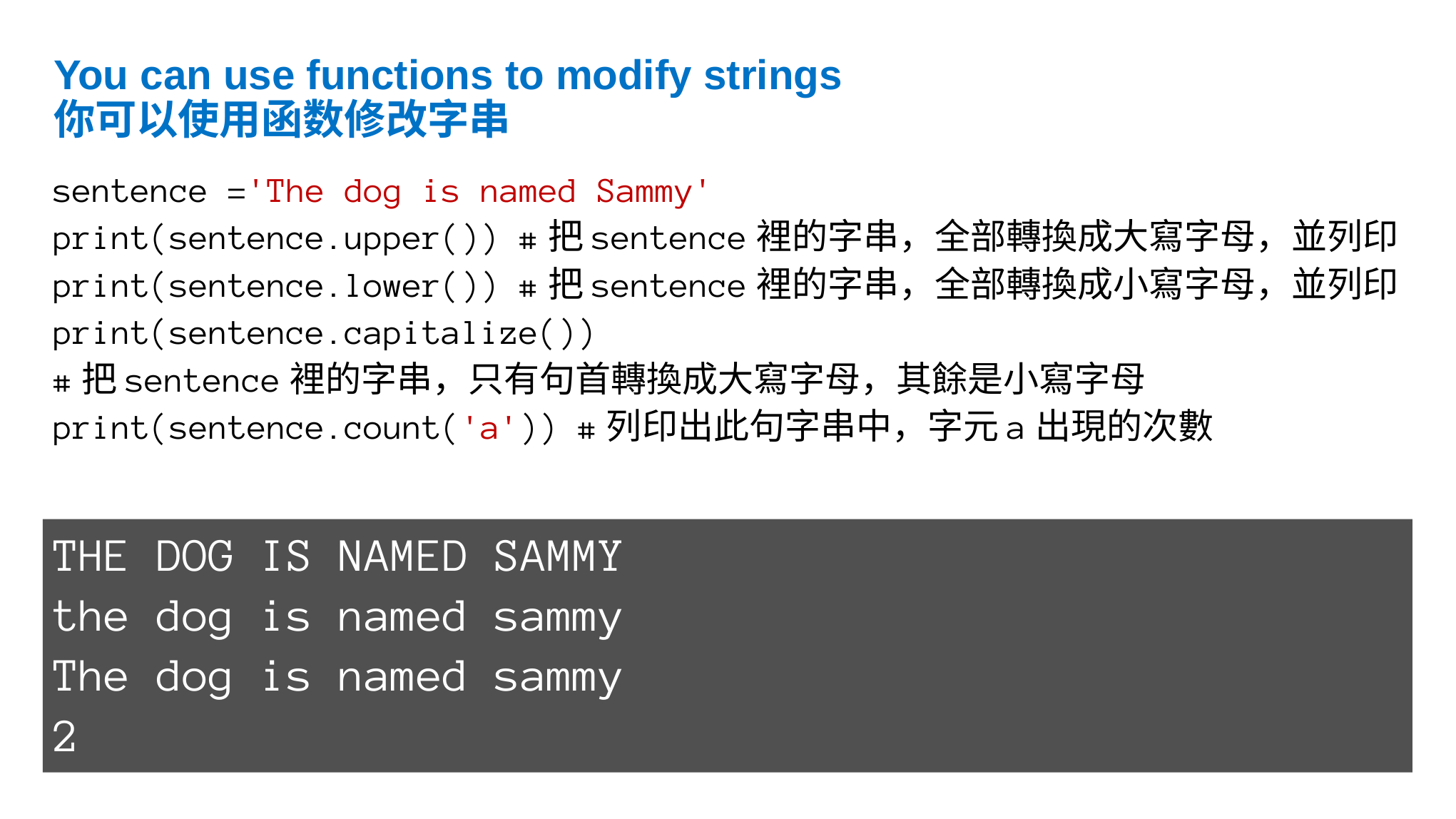

# You can use functions to modify strings 你可以使用函数修改字串
sentence ='The dog is named Sammy'
print(sentence.upper()) #把sentence裡的字串，全部轉換成大寫字母，並列印
print(sentence.lower()) #把sentence裡的字串，全部轉換成小寫字母，並列印
print(sentence.capitalize())
#把sentence裡的字串，只有句首轉換成大寫字母，其餘是小寫字母
print(sentence.count('a')) #列印出此句字串中，字元a出現的次數

THE DOG IS NAMED SAMMY
the dog is named sammy
The dog is named sammy
2